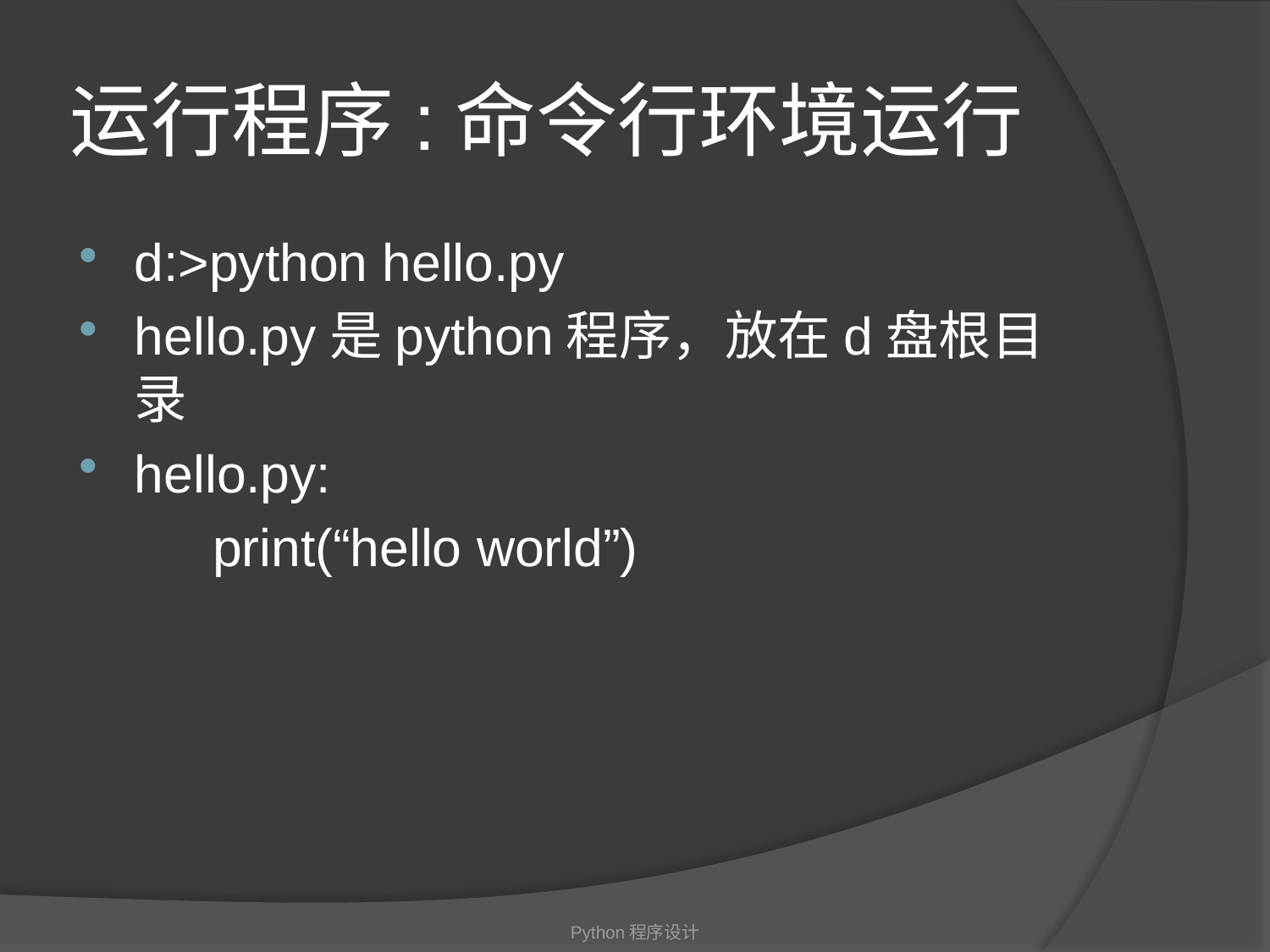

# 运行程序:命令行环境运行
d:>python hello.py
hello.py是python程序，放在d盘根目录
hello.py:
         print(“hello world”)

Python程序设计
32